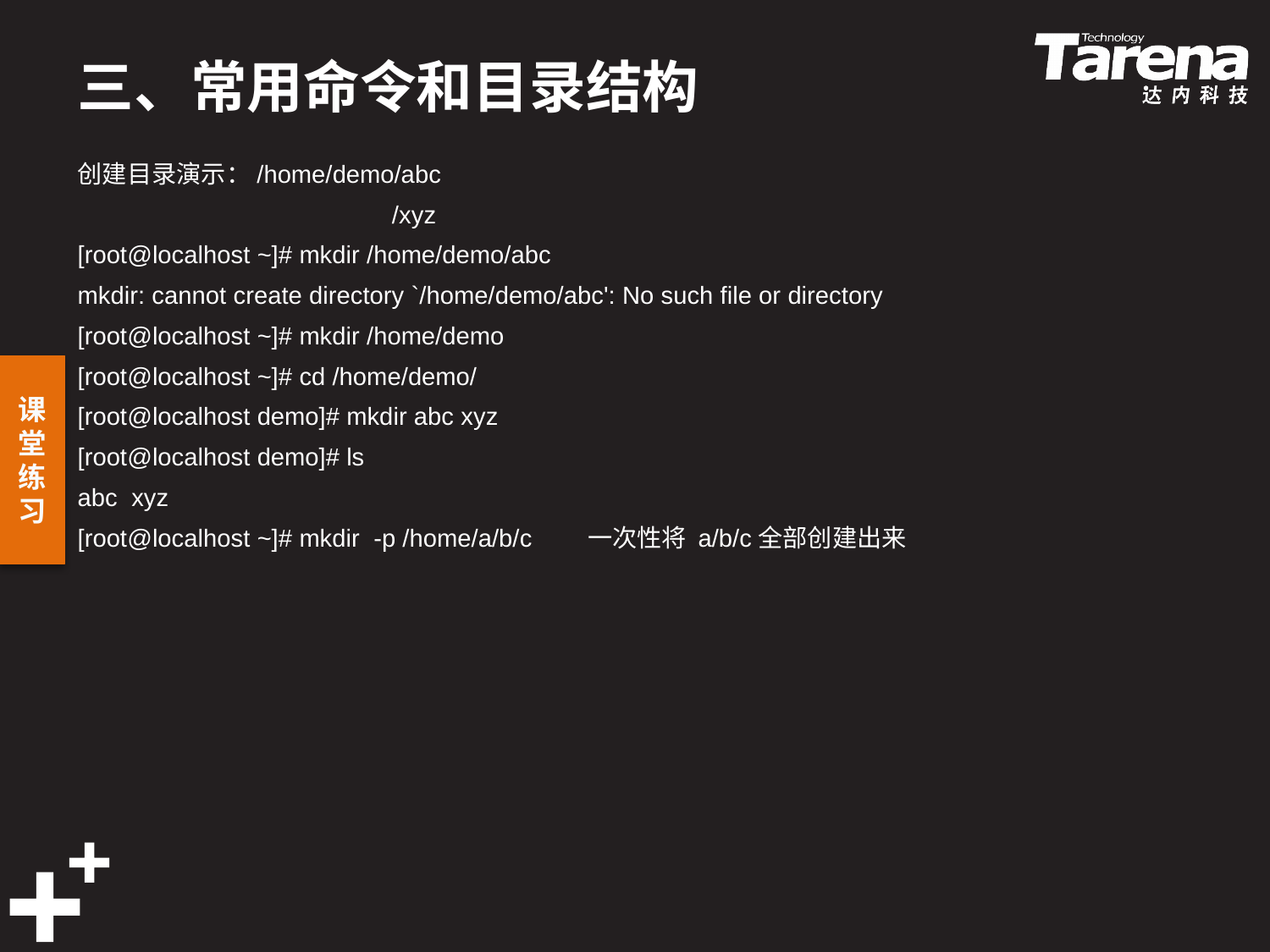

# 三、常用命令和目录结构

创建目录演示：/home/demo/abc
                                             /xyz
[root@localhost ~]# mkdir /home/demo/abc
mkdir: cannot create directory `/home/demo/abc': No such file or directory
[root@localhost ~]# mkdir /home/demo
[root@localhost ~]# cd /home/demo/
[root@localhost demo]# mkdir abc xyz
[root@localhost demo]# ls
abc  xyz
[root@localhost ~]# mkdir  -p /home/a/b/c       一次性将 a/b/c全部创建出来